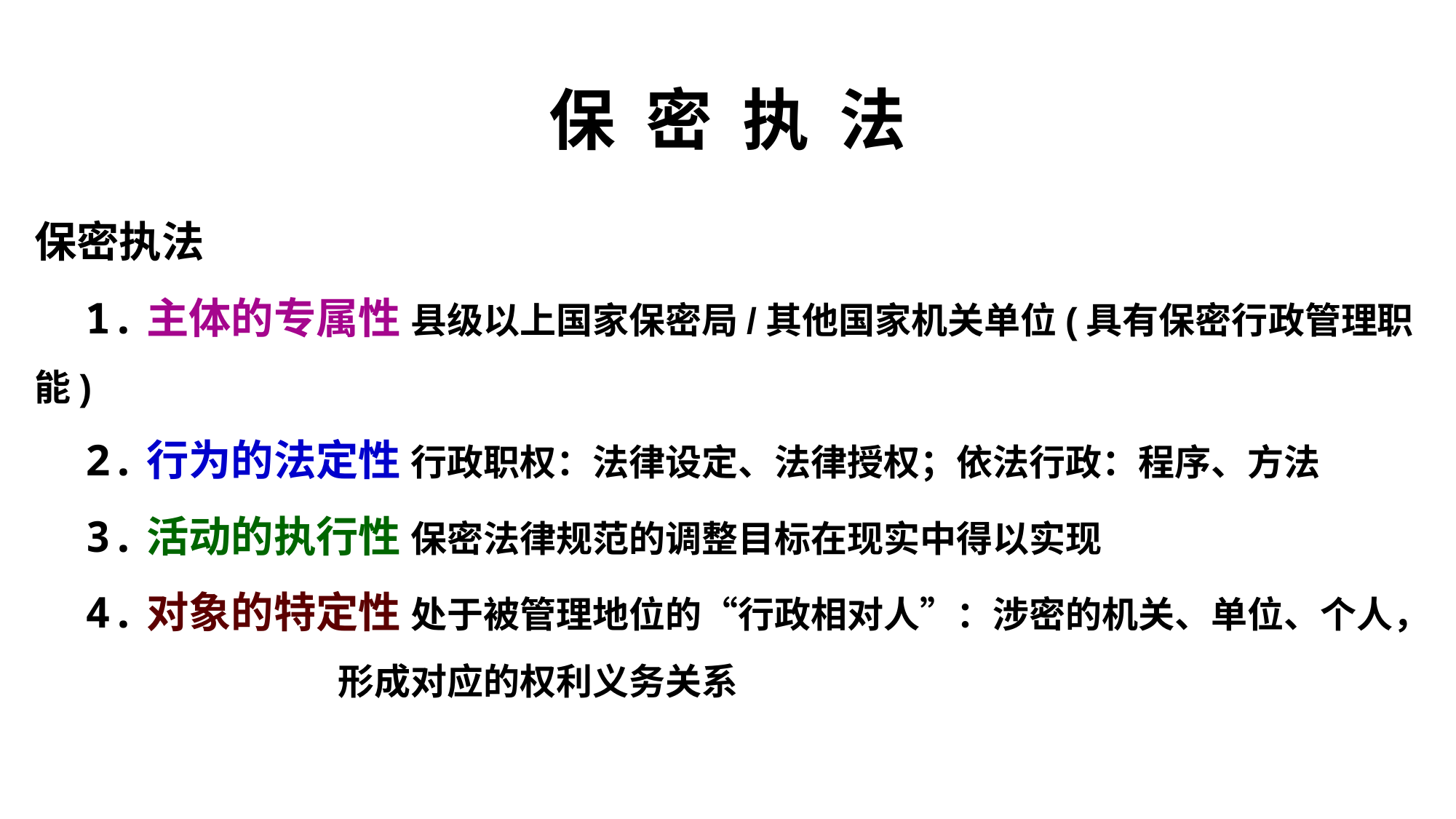

# 保  密  执  法
保密执法
  1.主体的专属性 县级以上国家保密局/其他国家机关单位(具有保密行政管理职能)
  2.行为的法定性 行政职权：法律设定、法律授权；依法行政：程序、方法
  3.活动的执行性 保密法律规范的调整目标在现实中得以实现
  4.对象的特定性 处于被管理地位的“行政相对人”：涉密的机关、单位、个人，
                                    形成对应的权利义务关系